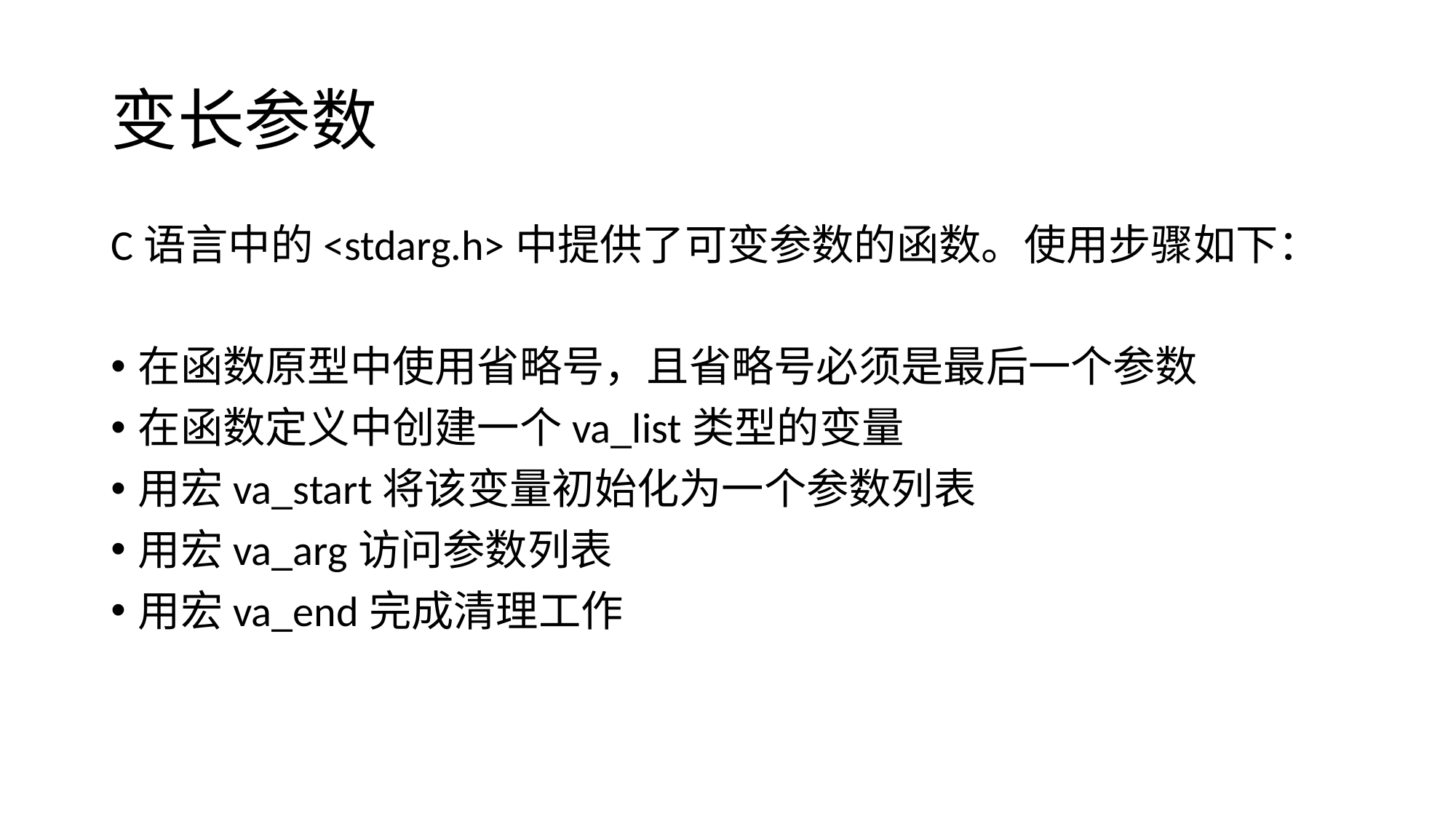

# 变长参数
C语言中的<stdarg.h>中提供了可变参数的函数。使用步骤如下：

在函数原型中使用省略号，且省略号必须是最后一个参数
在函数定义中创建一个va_list类型的变量
用宏va_start将该变量初始化为一个参数列表
用宏va_arg访问参数列表
用宏va_end完成清理工作